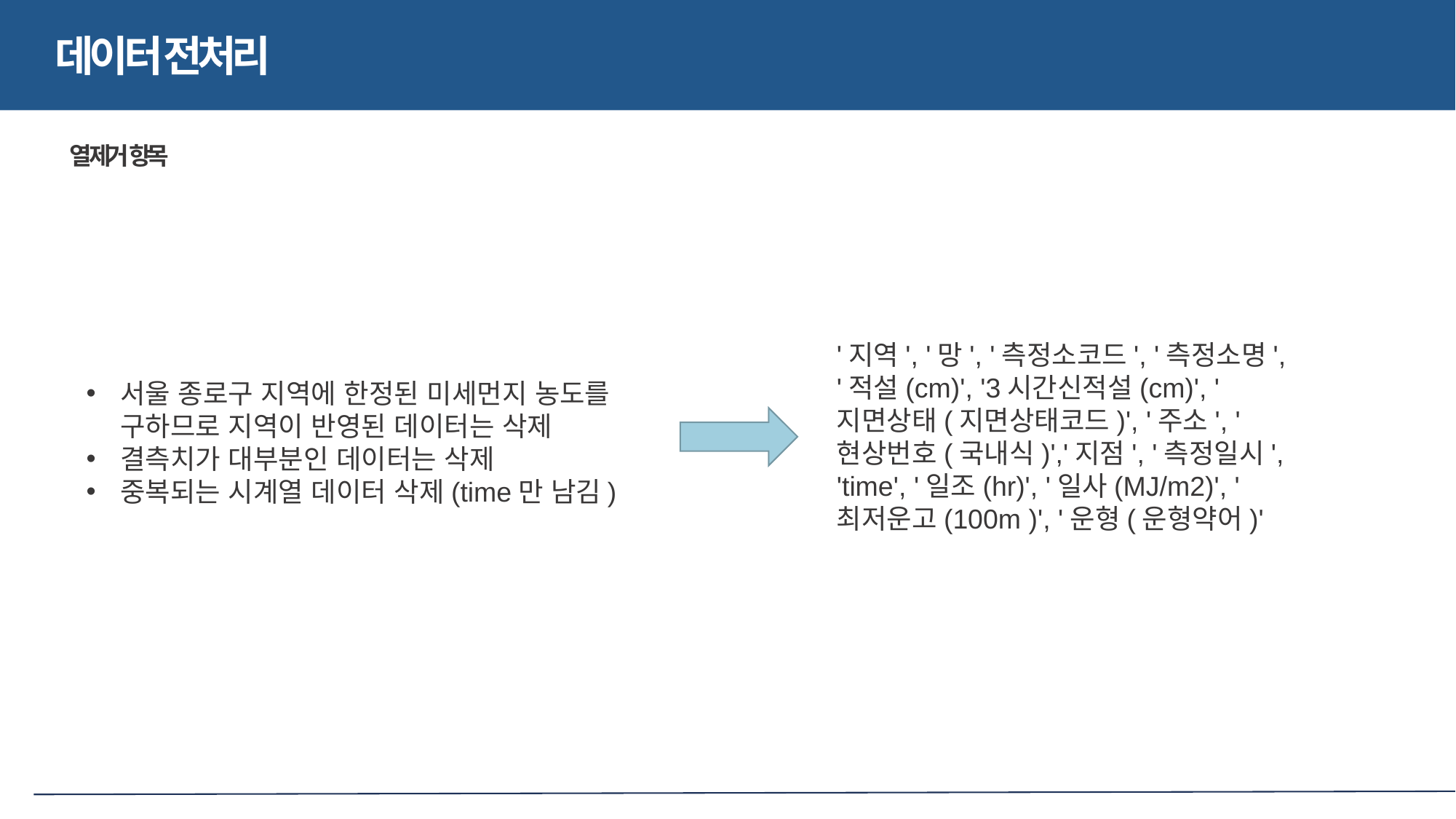

데이터 전처리

열 제거  항목

서울 종로구 지역에 한정된 미세먼지 농도를 구하므로 지역이 반영된 데이터는 삭제
결측치가 대부분인 데이터는 삭제
중복되는 시계열 데이터 삭제(time만 남김)

'지역', '망', '측정소코드', '측정소명', '적설(cm)', '3시간신적설(cm)', '지면상태(지면상태코드)', '주소', '현상번호(국내식)','지점', '측정일시', 'time', '일조(hr)', '일사(MJ/m2)', '최저운고(100m )', '운형(운형약어)'